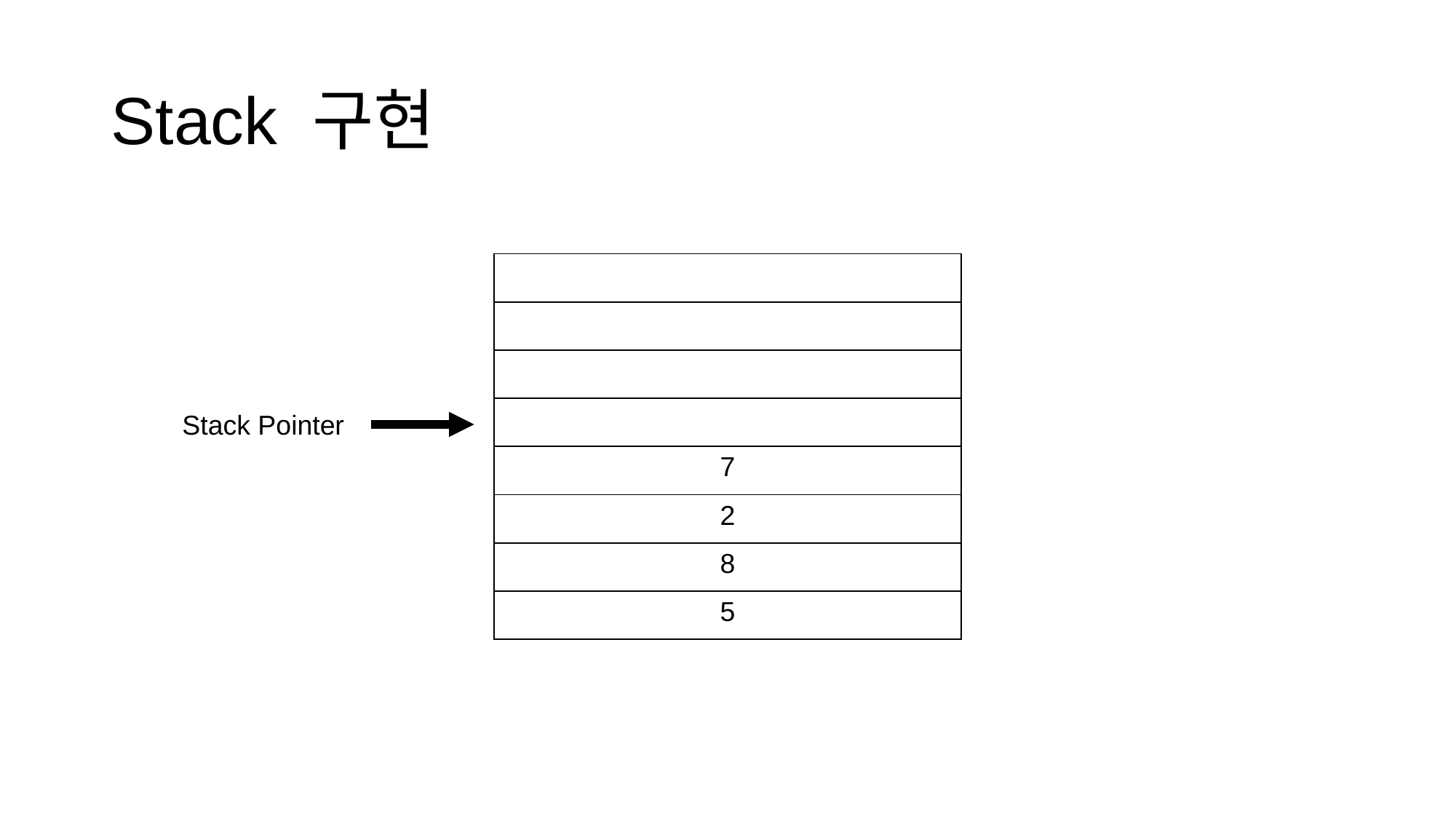

# Stack 구현
|  |
| --- |
|  |
|  |
|  |
| 7 |
| 2 |
| 8 |
| 5 |
Stack Pointer